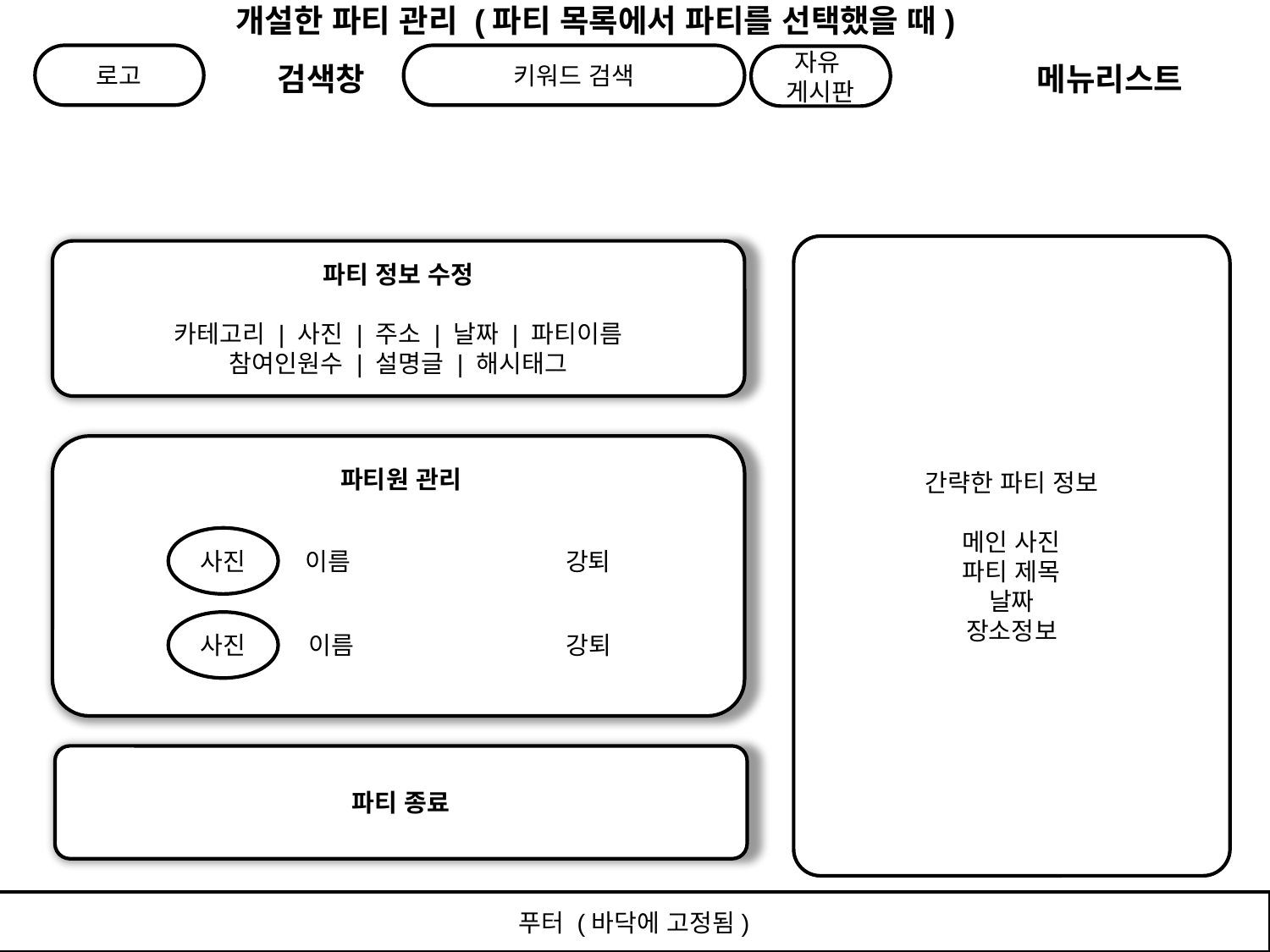

개설한 파티 관리 (파티 목록에서 파티를 선택했을 때)
로고
키워드 검색
자유
게시판
검색창
메뉴리스트
간략한 파티 정보

메인 사진
파티 제목
날짜
장소정보
파티 정보 수정

카테고리 | 사진 | 주소 | 날짜 | 파티이름
참여인원수 | 설명글 | 해시태그

파티원 관리
사진
이름
강퇴
사진
이름
강퇴
파티 종료
푸터 (바닥에 고정됨)